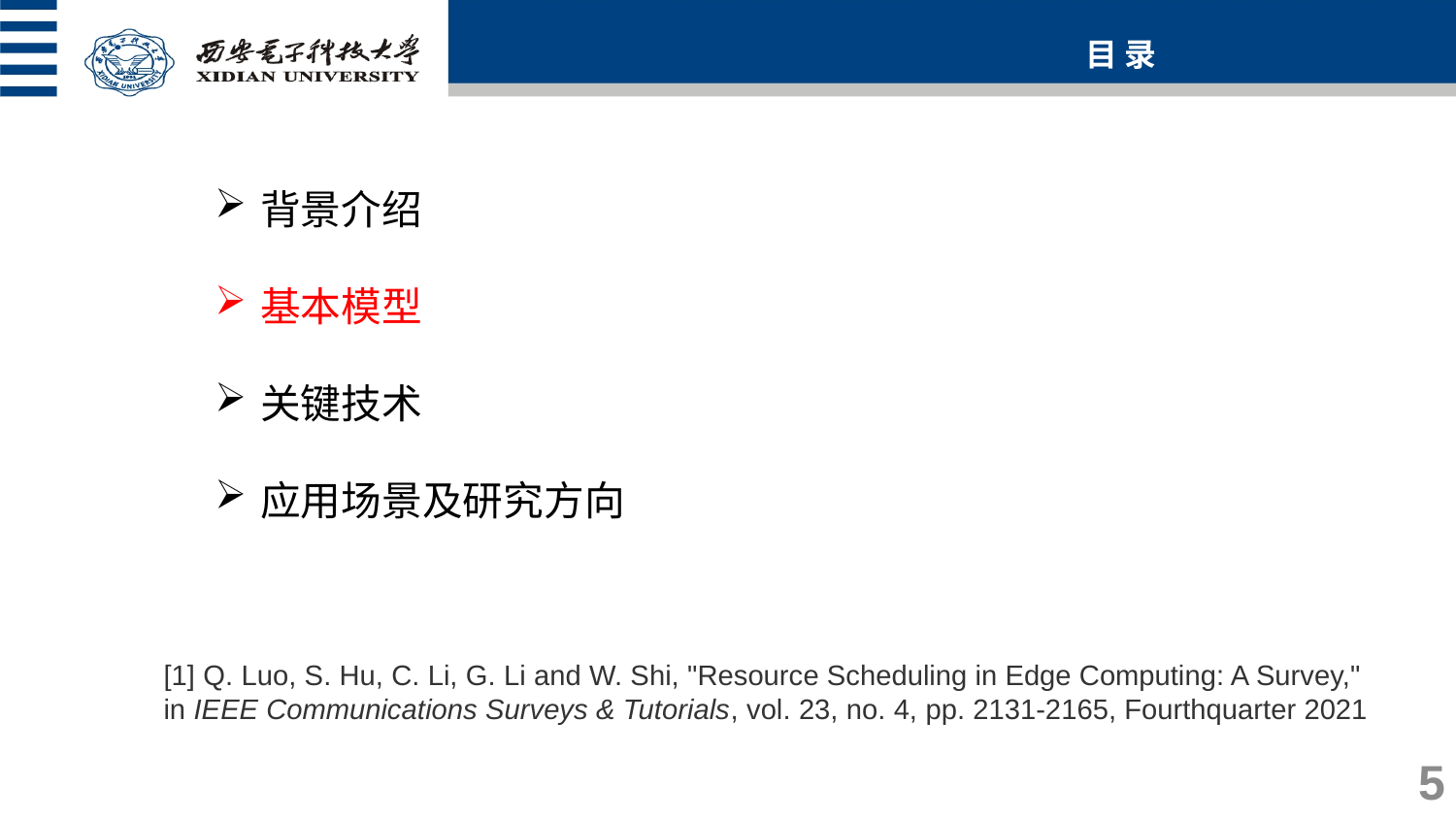

# 目 录
背景介绍

基本模型

关键技术

应用场景及研究方向
[1] Q. Luo, S. Hu, C. Li, G. Li and W. Shi, "Resource Scheduling in Edge Computing: A Survey," in IEEE Communications Surveys & Tutorials, vol. 23, no. 4, pp. 2131-2165, Fourthquarter 2021
5